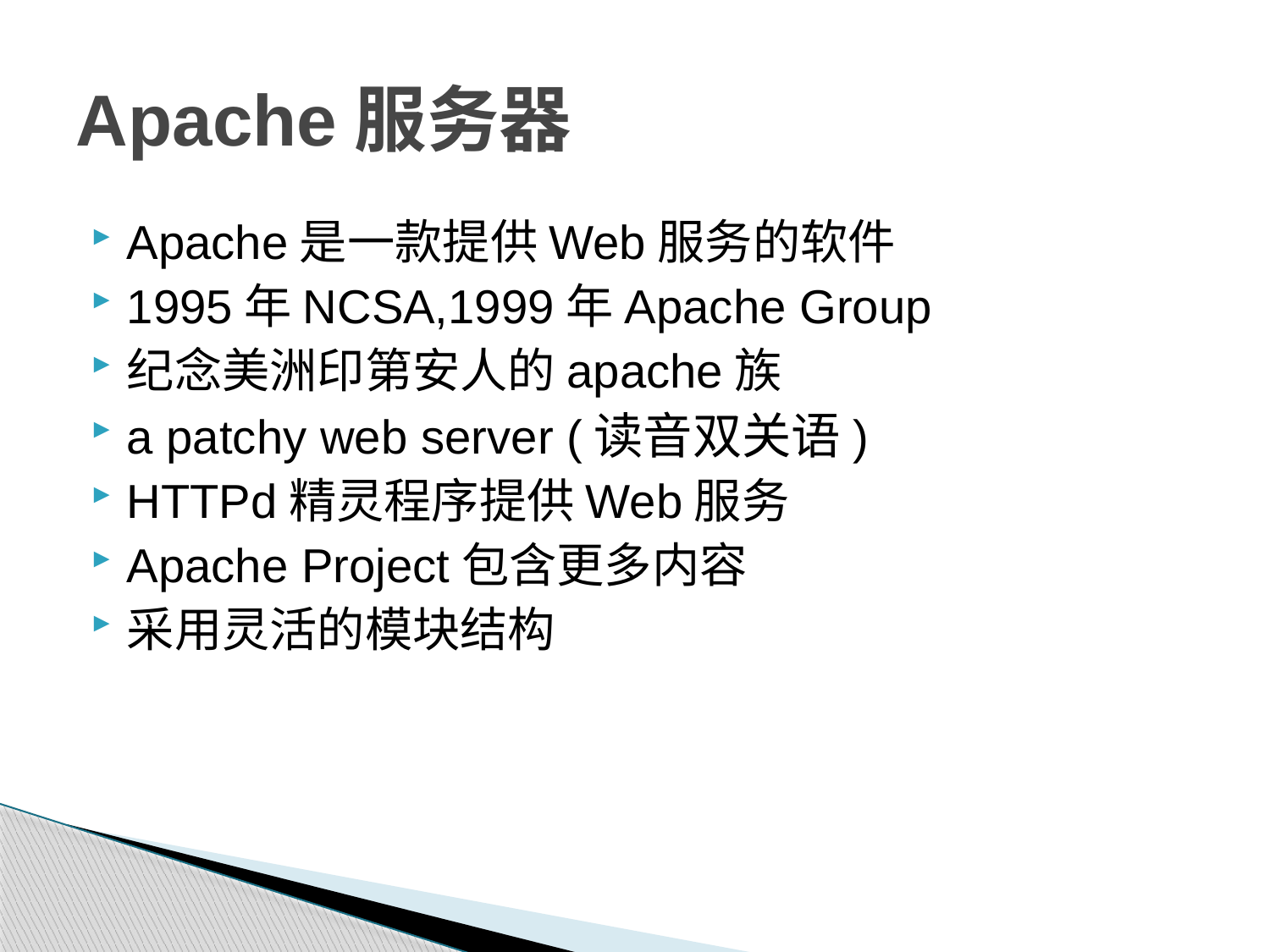

# Apache服务器
Apache是一款提供Web服务的软件
1995年NCSA,1999年Apache Group
纪念美洲印第安人的apache族
a patchy web server (读音双关语)
HTTPd精灵程序提供Web服务
Apache Project包含更多内容
采用灵活的模块结构